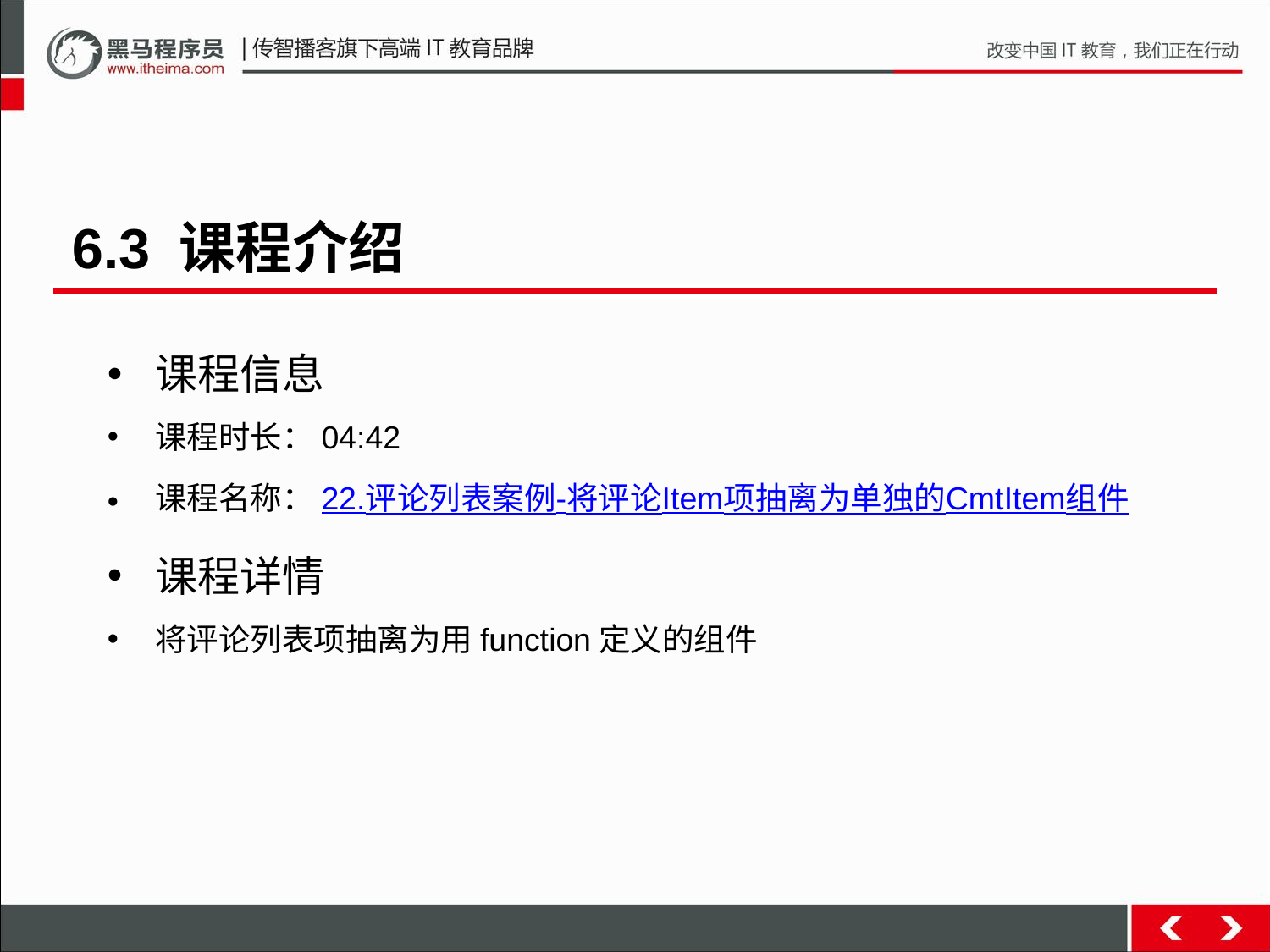

6.3 课程介绍
课程信息
课程时长：04:42
课程名称：22.评论列表案例-将评论Item项抽离为单独的CmtItem组件
课程详情
将评论列表项抽离为用function定义的组件